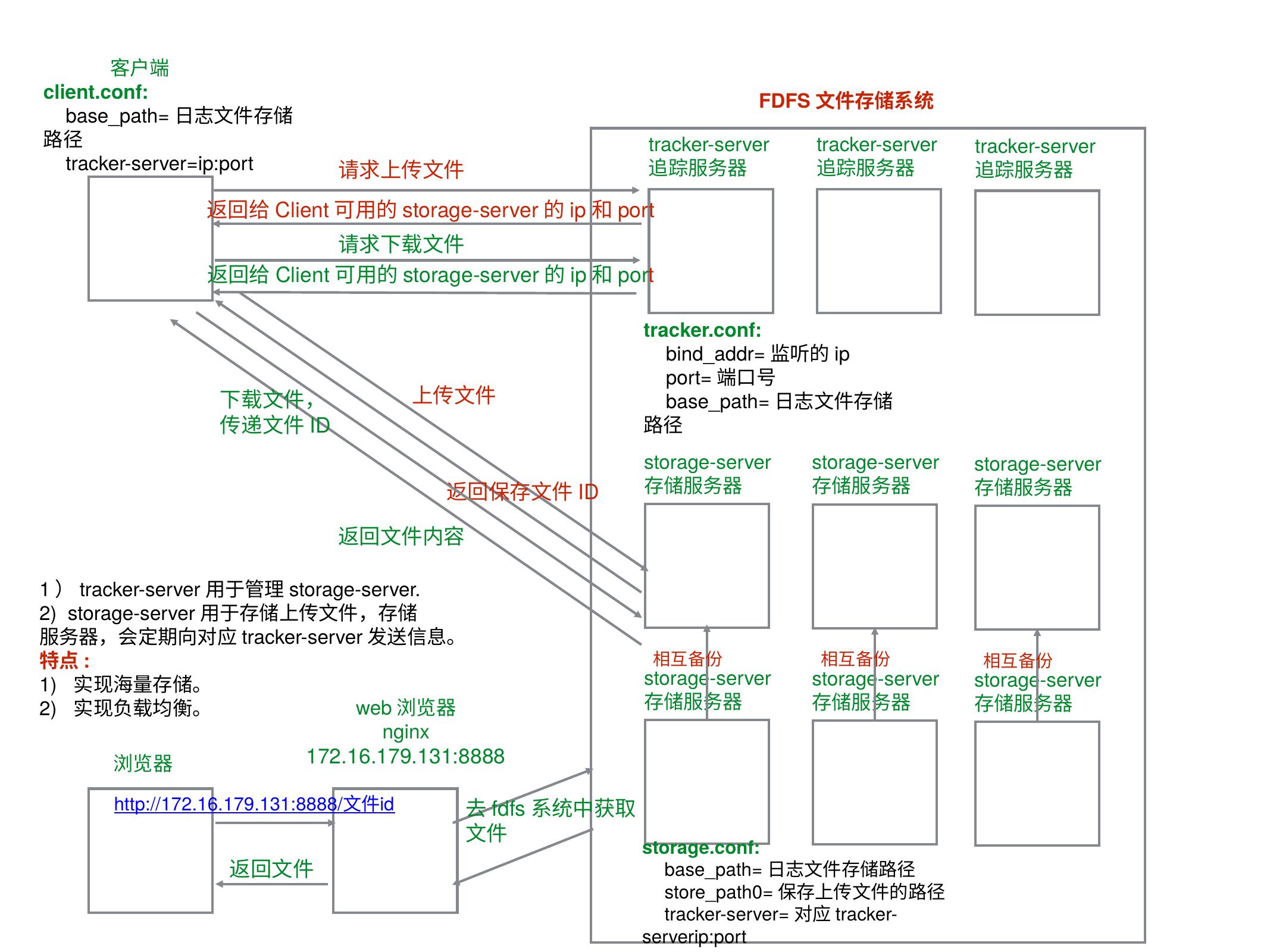

客户端
client.conf:
base_path=日志文件存储路径
tracker-server=ip:port
FDFS文件存储系统
tracker-server
追踪服务器
tracker-server
追踪服务器
tracker-server
追踪服务器

请求上传文件

返回给Client可用的storage-server的ip和port

请求下载文件

返回给Client可用的storage-server的ip和port

tracker.conf:
bind_addr=监听的ip
port=端口号
base_path=日志文件存储路径
上传文件
下载文件，
传递文件ID
storage-server
存储服务器
storage-server
存储服务器
storage-server
存储服务器
返回保存文件ID

返回文件内容
1）tracker-server用于管理storage-server.
2)  storage-server用于存储上传文件，存储
服务器，会定期向对应tracker-server发送信息。
特点:
实现海量存储。
实现负载均衡。

相互备份
相互备份
相互备份
storage-server
存储服务器
storage-server
存储服务器
storage-server
存储服务器
web浏览器
nginx
172.16.179.131:8888

浏览器

去fdfs系统中获取
文件
http://172.16.179.131:8888/文件id

storage.conf:
base_path=日志文件存储路径
store_path0=保存上传文件的路径
tracker-server=对应tracker-serverip:port
返回文件